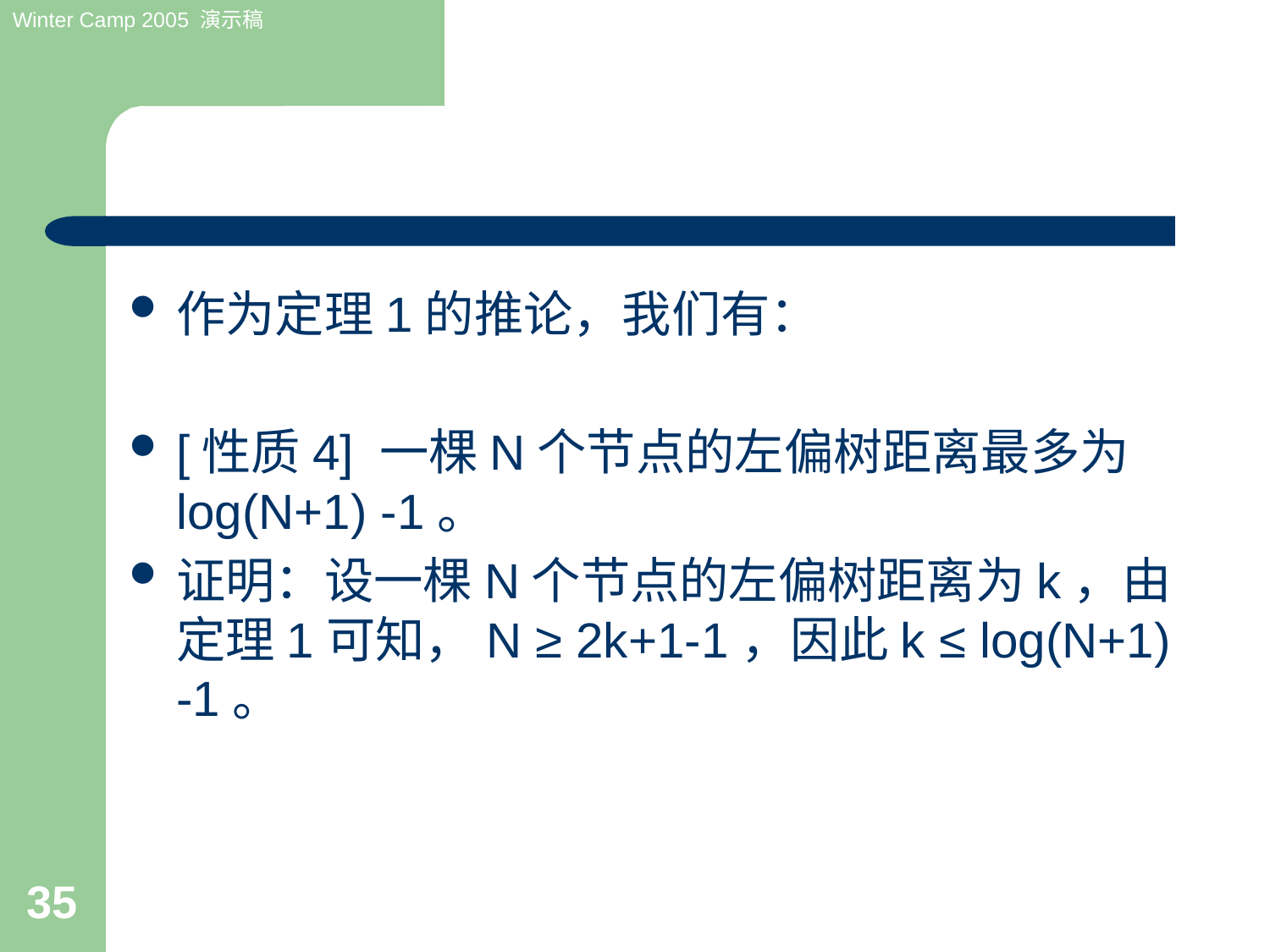

#
作为定理1的推论，我们有：

[性质4] 一棵N个节点的左偏树距离最多为log(N+1) -1。
证明：设一棵N个节点的左偏树距离为k，由定理1可知，N ≥ 2k+1-1，因此k ≤ log(N+1) -1。

35